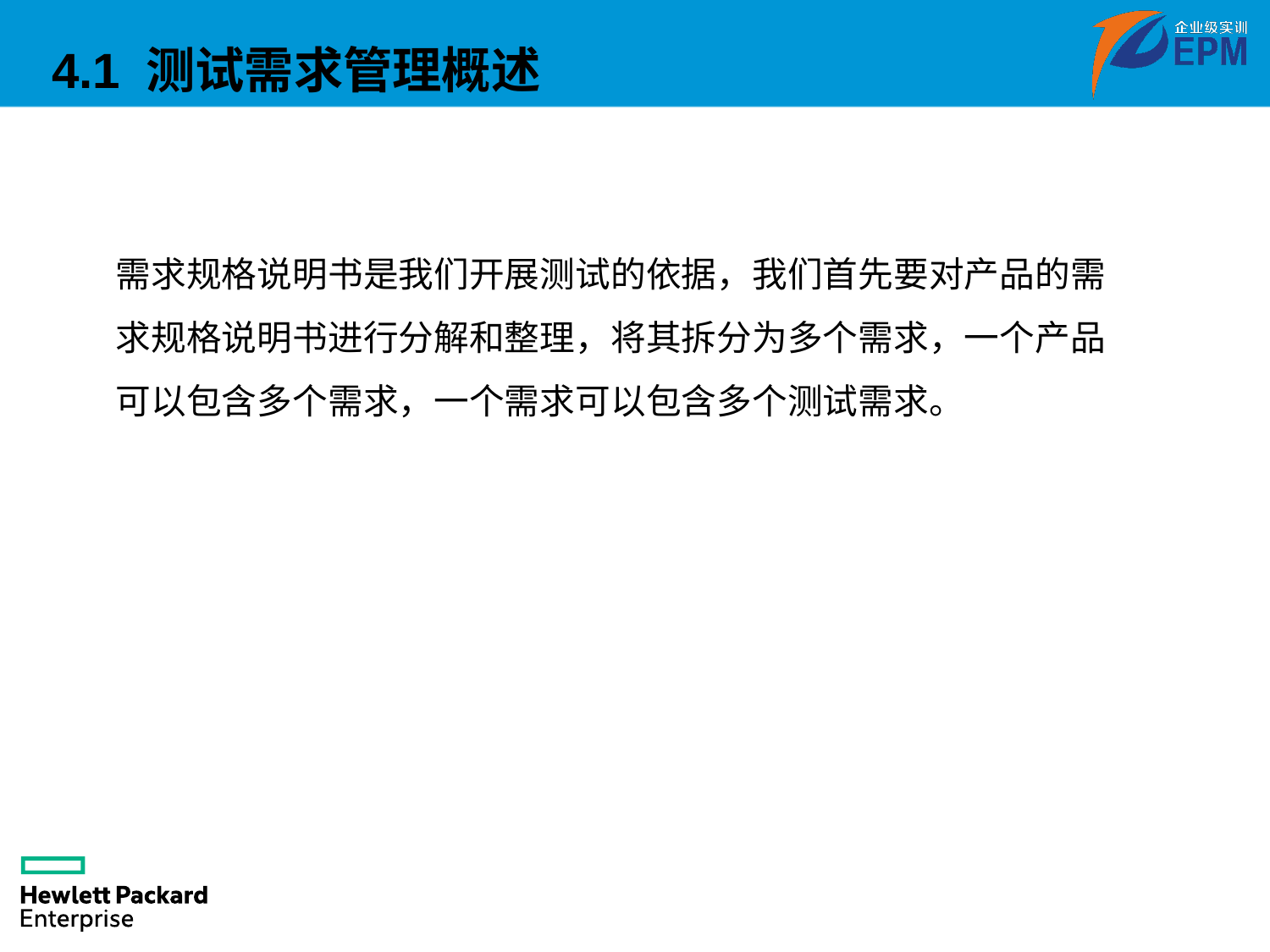

4.1 测试需求管理概述
需求规格说明书是我们开展测试的依据，我们首先要对产品的需求规格说明书进行分解和整理，将其拆分为多个需求，一个产品可以包含多个需求，一个需求可以包含多个测试需求。